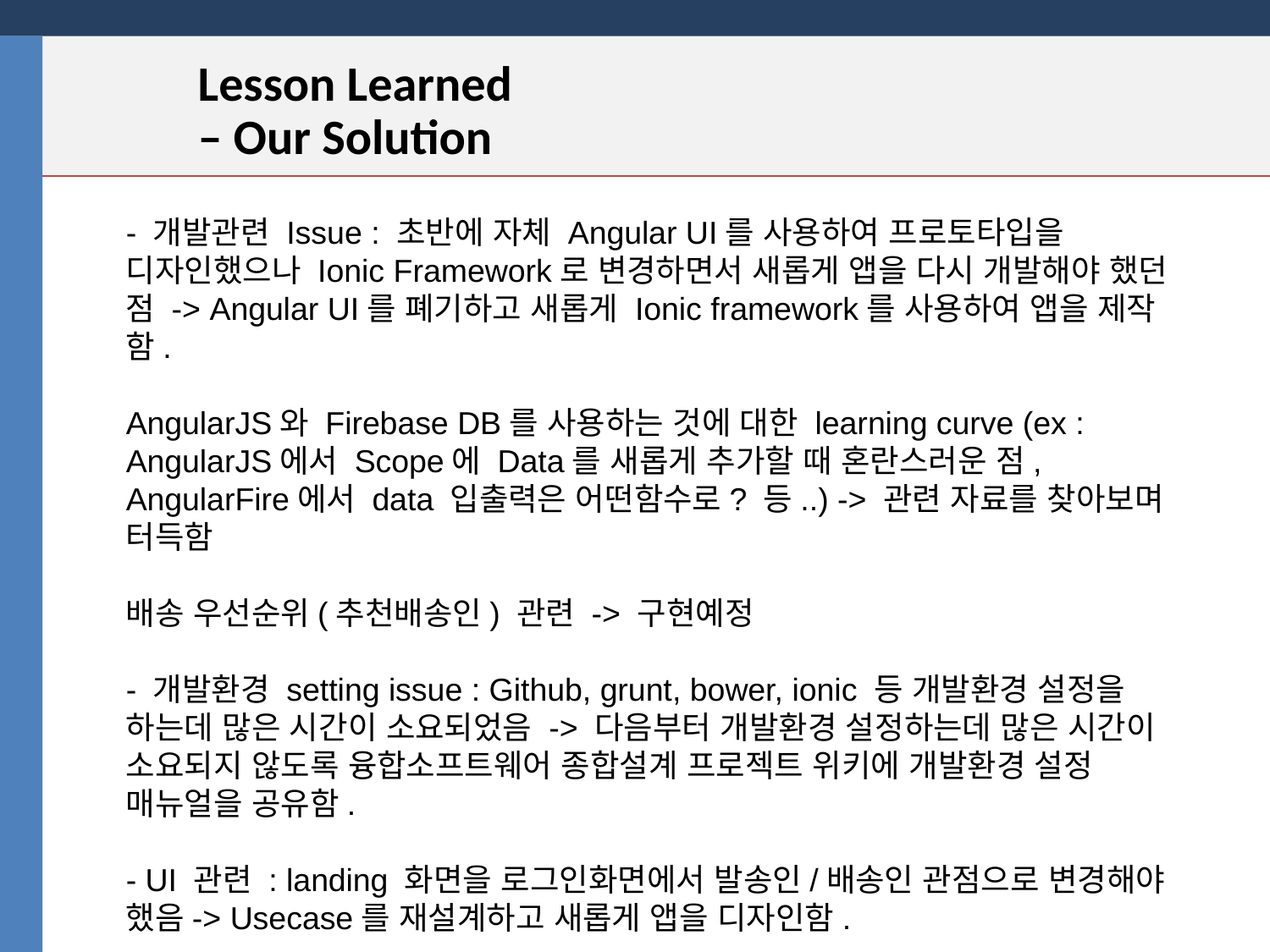

Lesson Learned
– Our Solution
- 개발관련 Issue : 초반에 자체 Angular UI를 사용하여 프로토타입을 디자인했으나 Ionic Framework로 변경하면서 새롭게 앱을 다시 개발해야 했던 점 -> Angular UI를 폐기하고 새롭게 Ionic framework를 사용하여 앱을 제작함.
AngularJS와 Firebase DB를 사용하는 것에 대한 learning curve (ex : AngularJS에서 Scope에 Data를 새롭게 추가할 때 혼란스러운 점, AngularFire에서 data 입출력은 어떤함수로? 등..) -> 관련 자료를 찾아보며 터득함
배송 우선순위(추천배송인) 관련 -> 구현예정
- 개발환경 setting issue : Github, grunt, bower, ionic 등 개발환경 설정을 하는데 많은 시간이 소요되었음 -> 다음부터 개발환경 설정하는데 많은 시간이 소요되지 않도록 융합소프트웨어 종합설계 프로젝트 위키에 개발환경 설정 매뉴얼을 공유함.
- UI 관련 : landing 화면을 로그인화면에서 발송인/배송인 관점으로 변경해야 했음-> Usecase를 재설계하고 새롭게 앱을 디자인함.